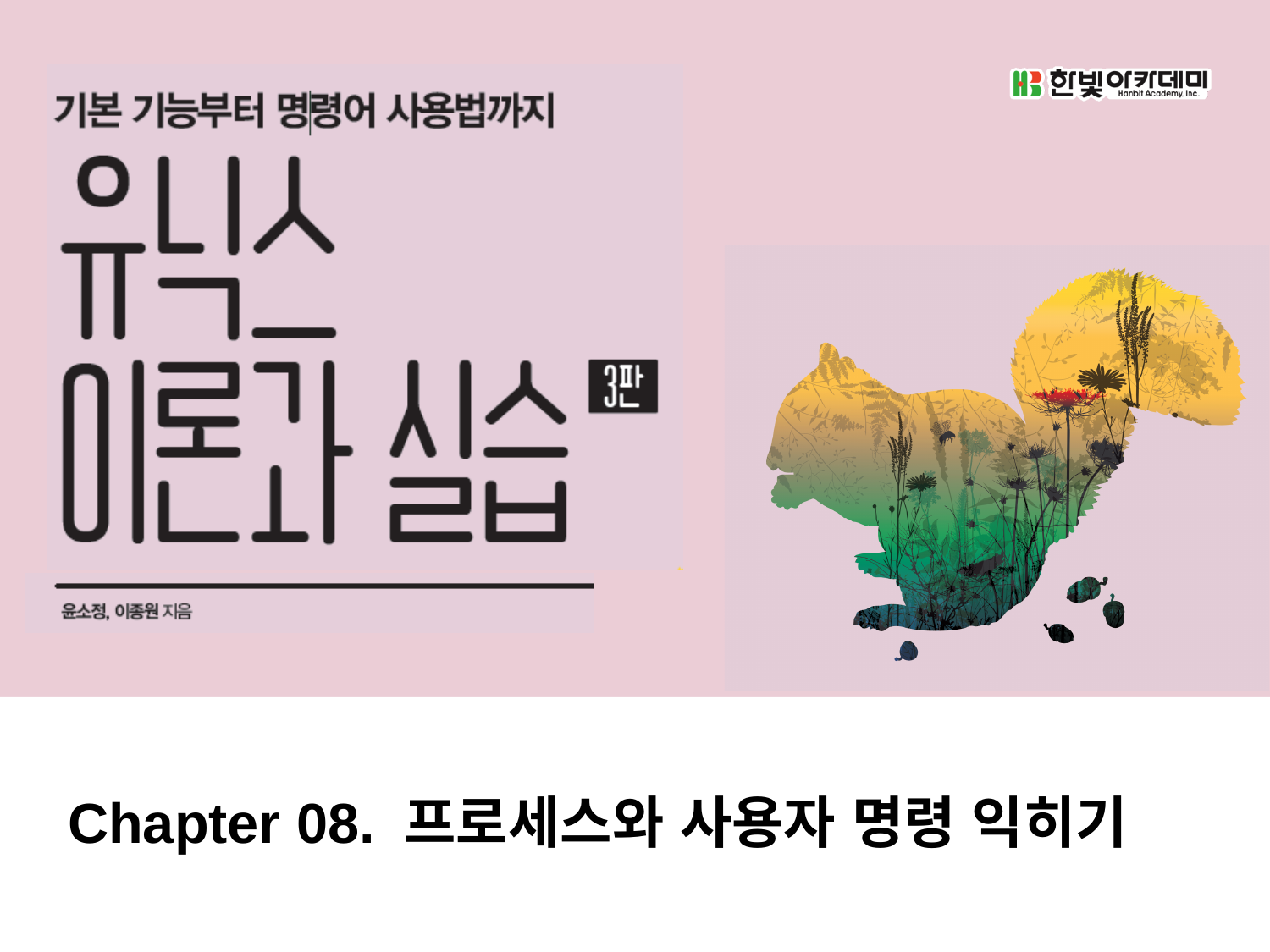

# Chapter 08. 프로세스와 사용자 명령 익히기